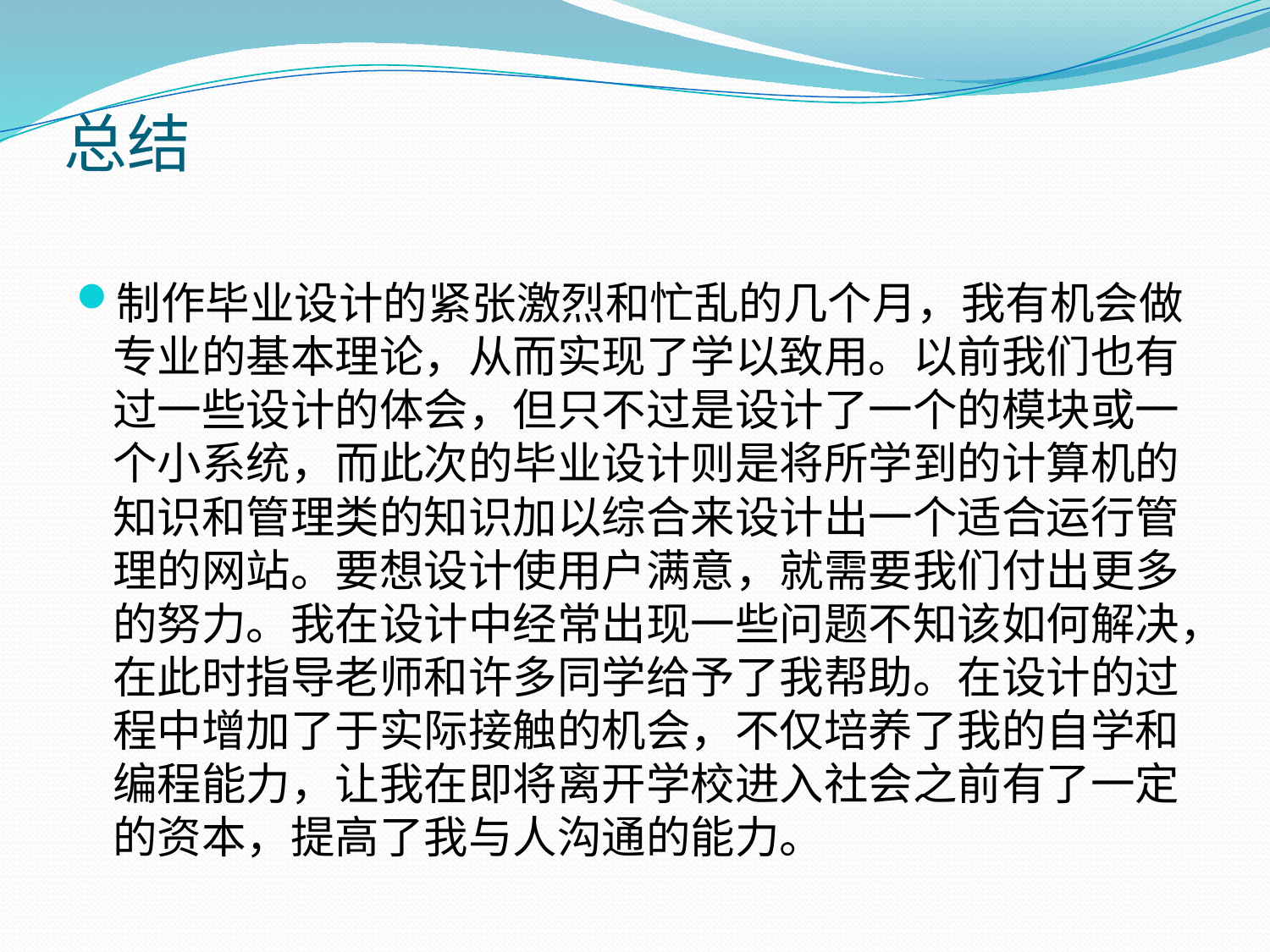

# 总结
制作毕业设计的紧张激烈和忙乱的几个月，我有机会做专业的基本理论，从而实现了学以致用。以前我们也有过一些设计的体会，但只不过是设计了一个的模块或一个小系统，而此次的毕业设计则是将所学到的计算机的知识和管理类的知识加以综合来设计出一个适合运行管理的网站。要想设计使用户满意，就需要我们付出更多的努力。我在设计中经常出现一些问题不知该如何解决，在此时指导老师和许多同学给予了我帮助。在设计的过程中增加了于实际接触的机会，不仅培养了我的自学和编程能力，让我在即将离开学校进入社会之前有了一定的资本，提高了我与人沟通的能力。